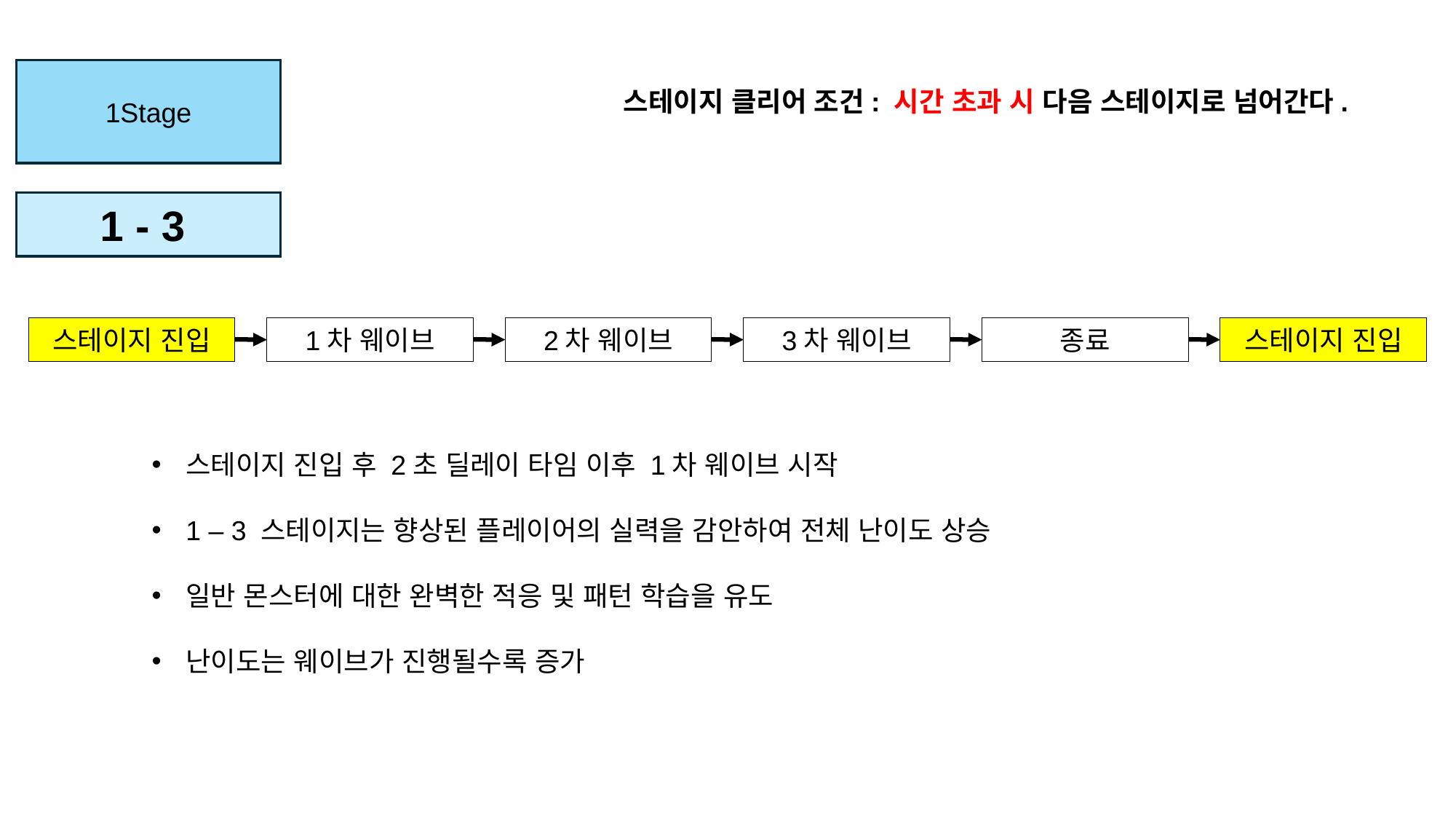

1Stage
스테이지 클리어 조건: 시간 초과 시 다음 스테이지로 넘어간다.
1 - 3
스테이지 진입
1차 웨이브
2차 웨이브
3차 웨이브
종료
스테이지 진입
스테이지 진입 후 2초 딜레이 타임 이후 1차 웨이브 시작
1 – 3 스테이지는 향상된 플레이어의 실력을 감안하여 전체 난이도 상승
일반 몬스터에 대한 완벽한 적응 및 패턴 학습을 유도
난이도는 웨이브가 진행될수록 증가